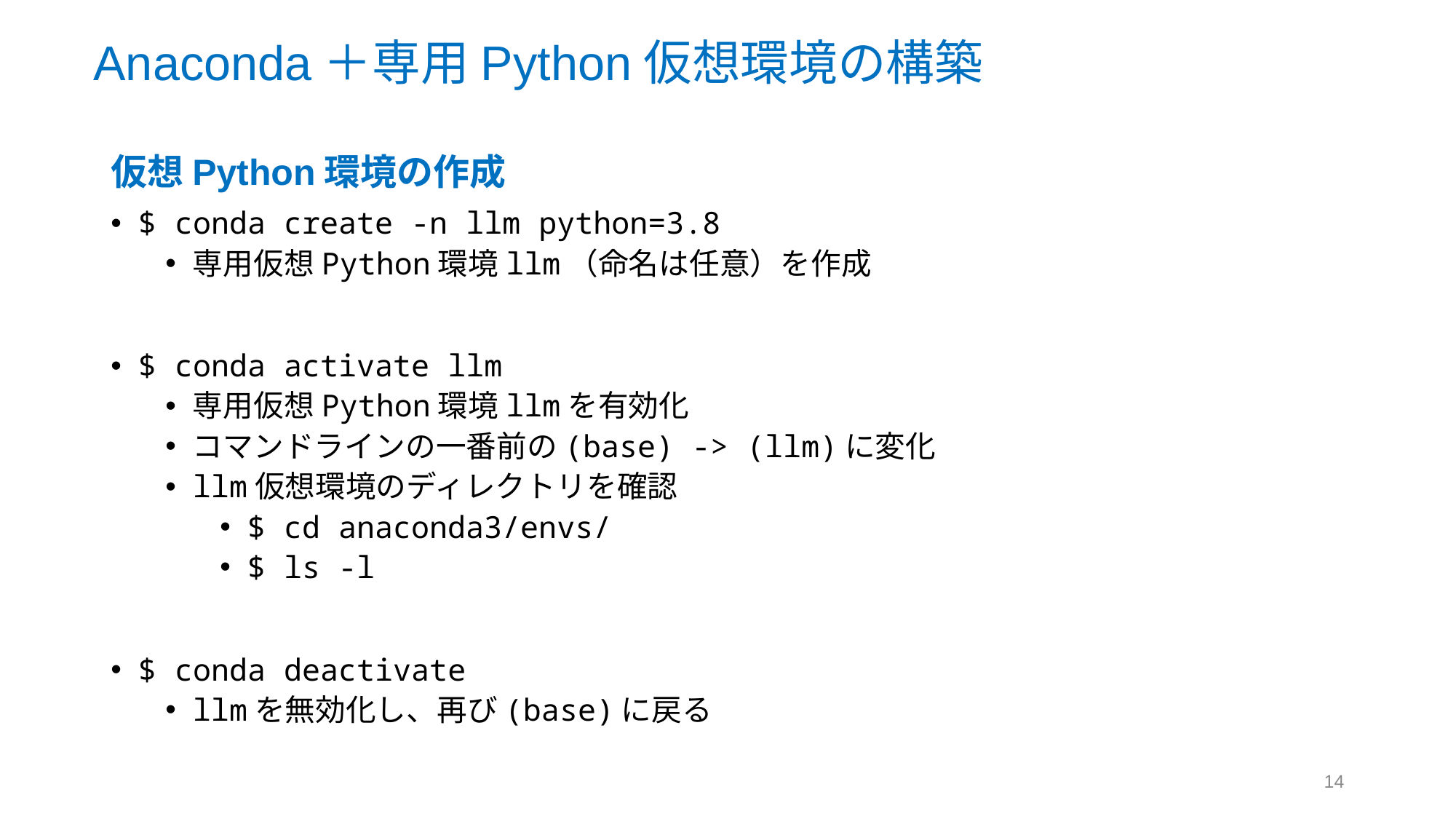

Anaconda＋専用Python仮想環境の構築
仮想Python環境の作成
$ conda create -n llm python=3.8
専用仮想Python環境llm（命名は任意）を作成

$ conda activate llm
専用仮想Python環境llmを有効化
コマンドラインの一番前の(base) -> (llm)に変化
llm仮想環境のディレクトリを確認
$ cd anaconda3/envs/
$ ls -l

$ conda deactivate
llmを無効化し、再び(base)に戻る

14